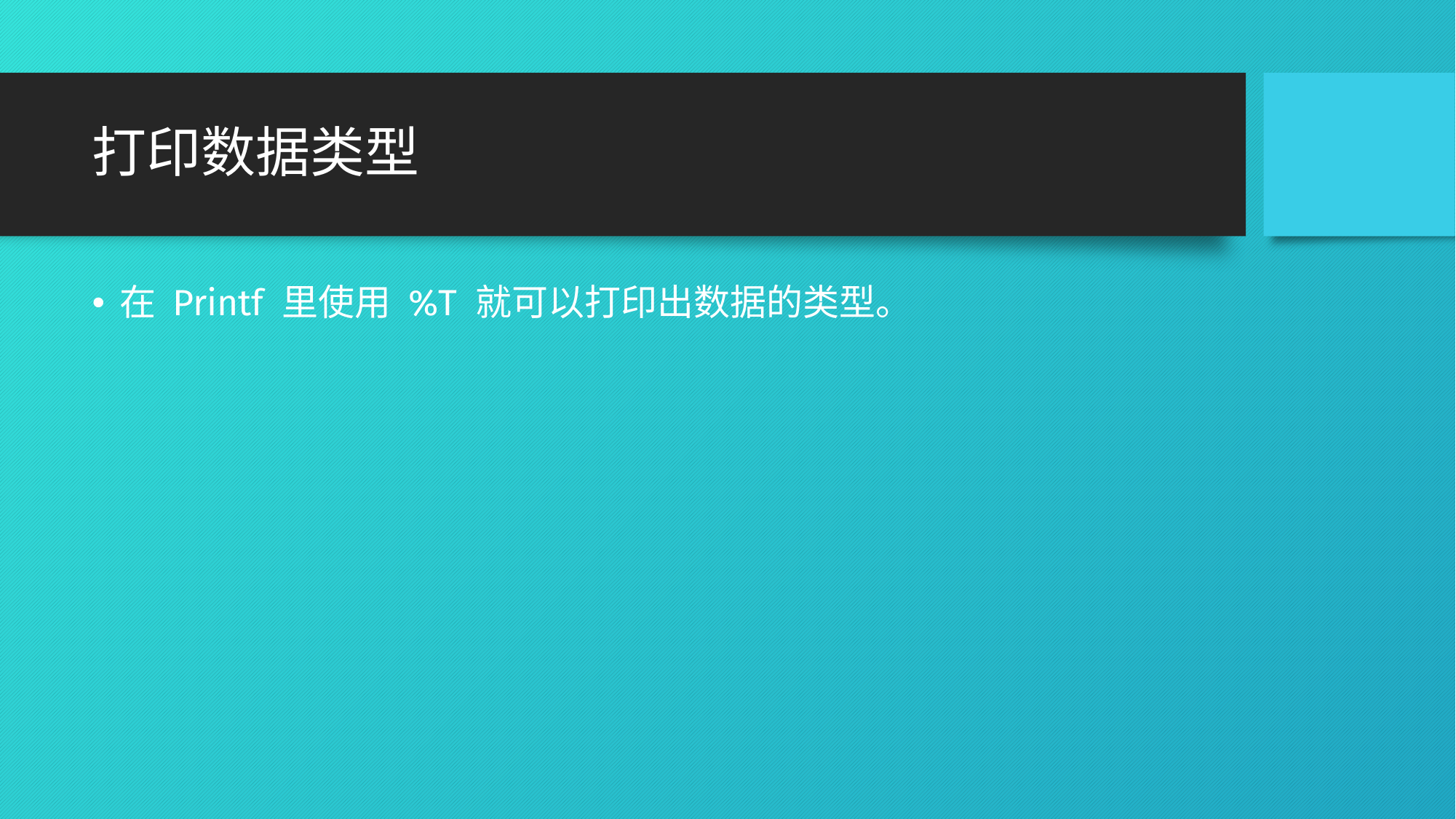

# 打印数据类型
在 Printf 里使用 %T 就可以打印出数据的类型。